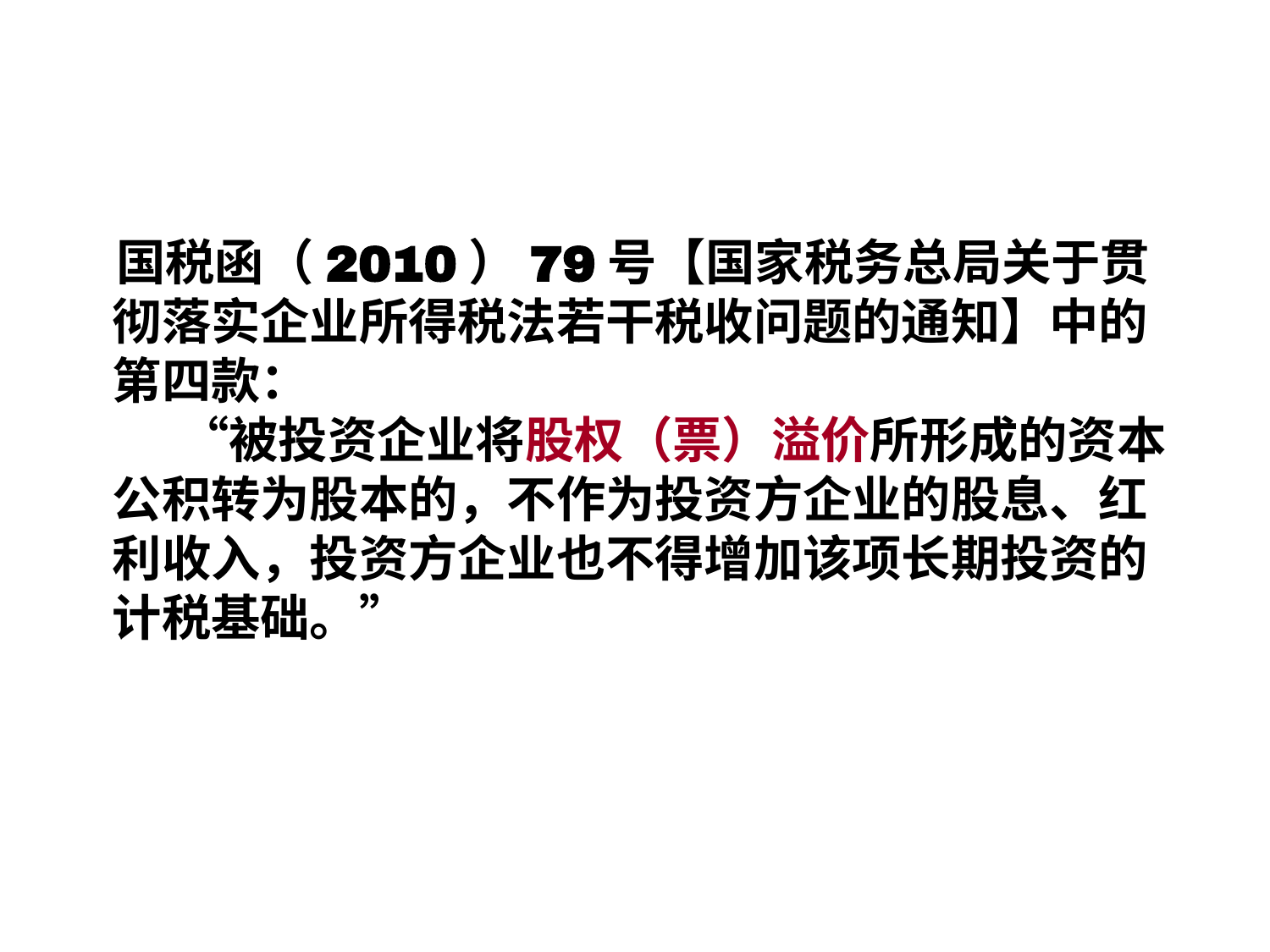

#
   国税函（2010）79号【国家税务总局关于贯彻落实企业所得税法若干税收问题的通知】中的第四款：
      “被投资企业将股权（票）溢价所形成的资本公积转为股本的，不作为投资方企业的股息、红利收入，投资方企业也不得增加该项长期投资的计税基础。”